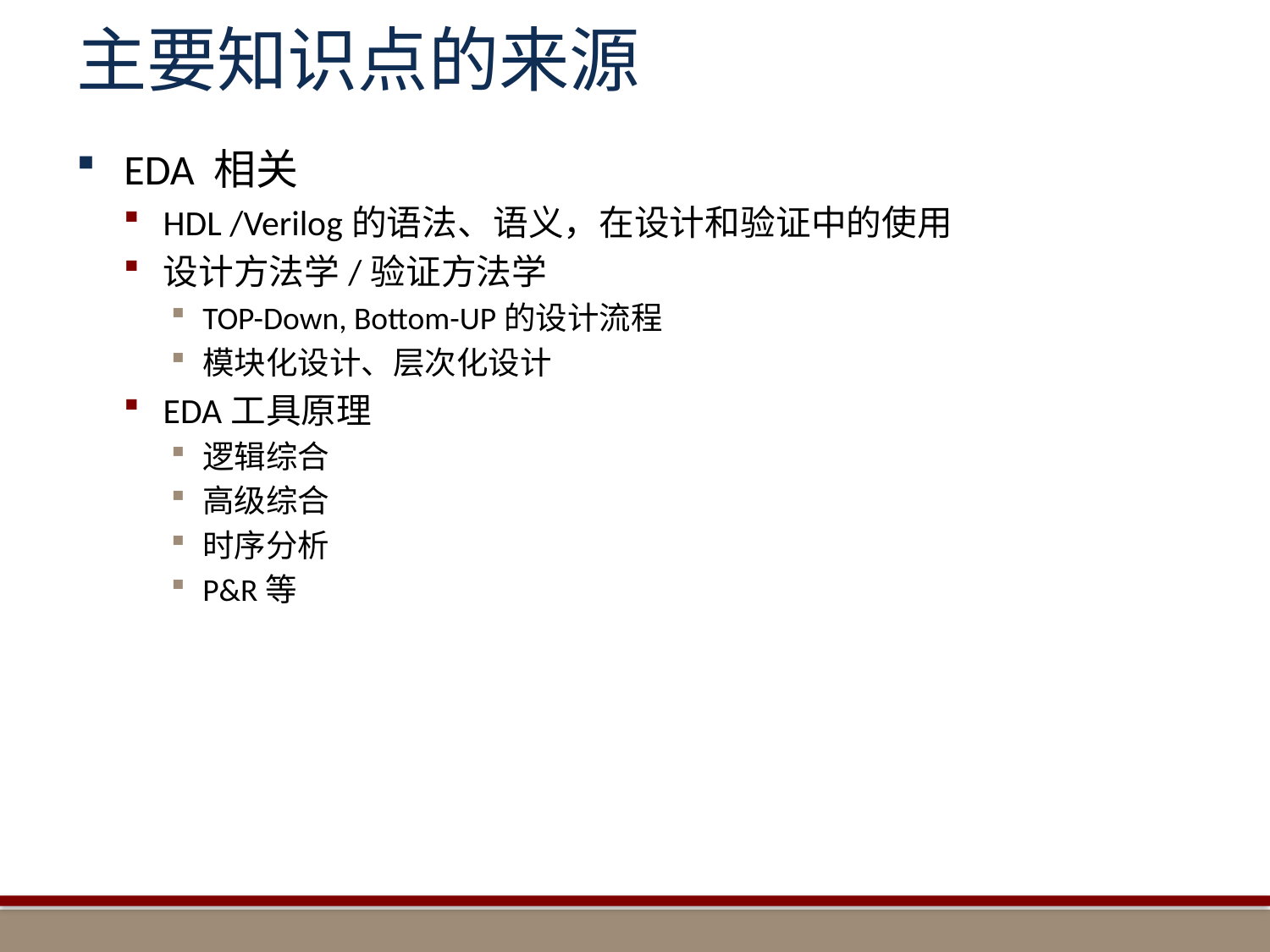

# 主要知识点的来源
EDA 相关
HDL /Verilog的语法、语义，在设计和验证中的使用
设计方法学/验证方法学
TOP-Down, Bottom-UP的设计流程
模块化设计、层次化设计
EDA工具原理
逻辑综合
高级综合
时序分析
P&R等